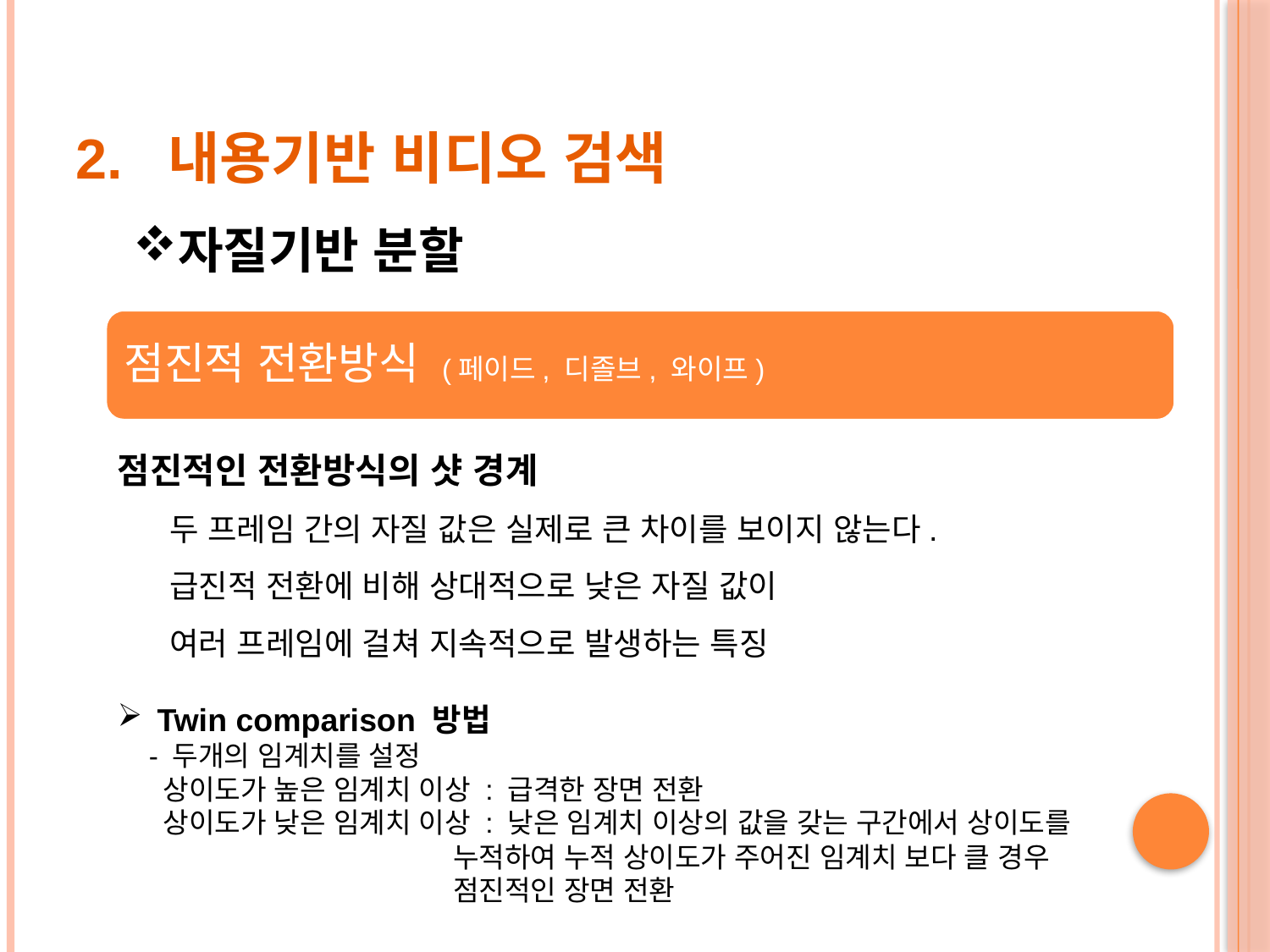

# 2.  내용기반 비디오 검색
자질기반 분할

점진적 전환방식 (페이드, 디졸브, 와이프)
점진적인 전환방식의 샷 경계
     두 프레임 간의 자질 값은 실제로 큰 차이를 보이지 않는다.
     급진적 전환에 비해 상대적으로 낮은 자질 값이
     여러 프레임에 걸쳐 지속적으로 발생하는 특징

Twin comparison 방법
    - 두개의 임계치를 설정
     상이도가 높은 임계치 이상 : 급격한 장면 전환
     상이도가 낮은 임계치 이상 : 낮은 임계치 이상의 값을 갖는 구간에서 상이도를
                                          누적하여 누적 상이도가 주어진 임계치 보다 클 경우
                                          점진적인 장면 전환